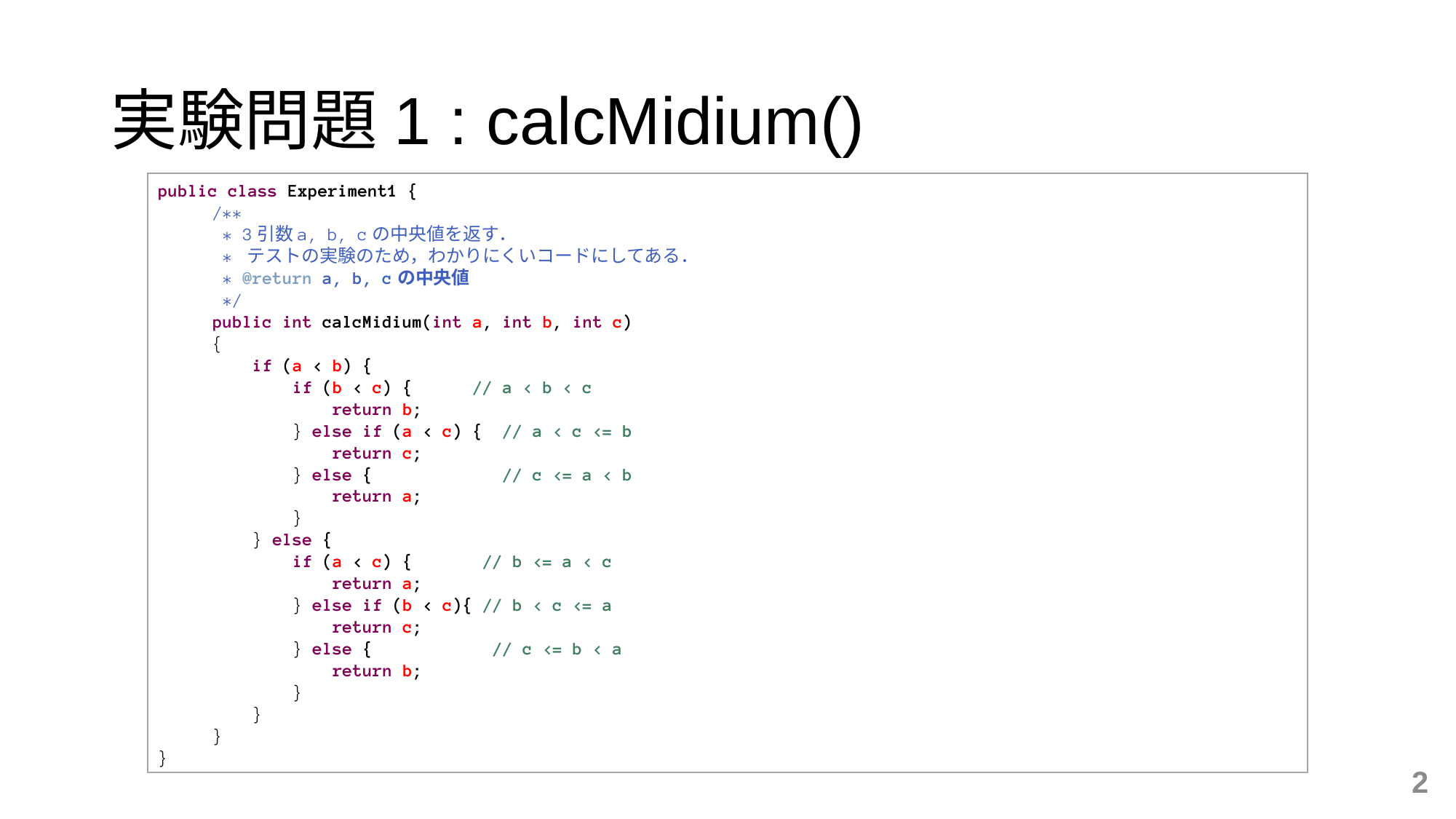

# 実験問題1 : calcMidium()
public class Experiment1 {
/**
 * 3引数a, b, cの中央値を返す．
 * テストの実験のため，わかりにくいコードにしてある．
 * @return a, b, cの中央値
 */
public int calcMidium(int a, int b, int c)
{
    if (a < b) {
        if (b < c) {      // a < b < c
            return b;
        } else if (a < c) {  // a < c <= b
            return c;
        } else {             // c <= a < b
            return a;
        }
    } else {
        if (a < c) {       // b <= a < c
            return a;
        } else if (b < c){ // b < c <= a
            return c;
        } else {            // c <= b < a
            return b;
        }
    }
}
}
2